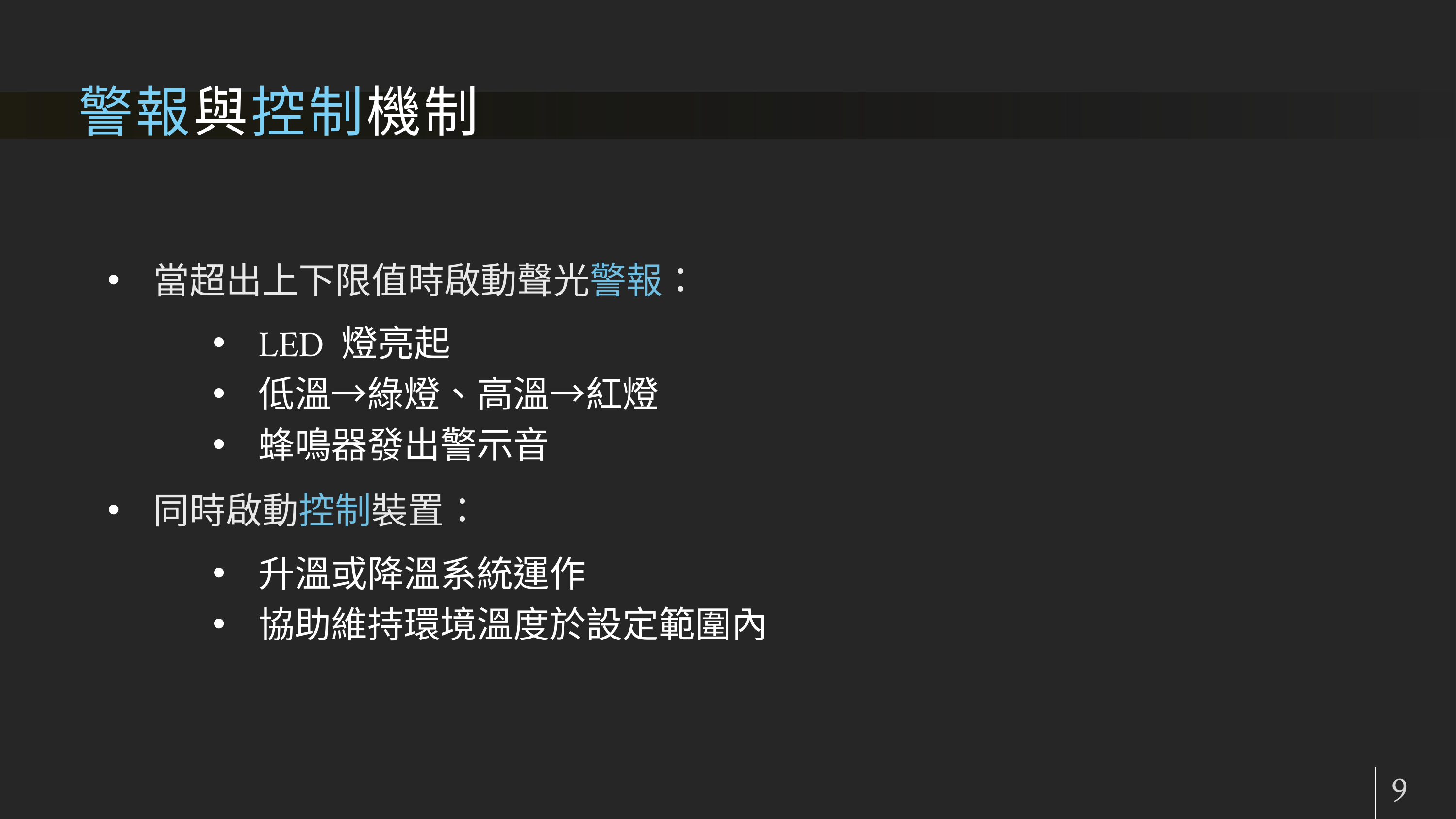

# 警報與控制機制
當超出上下限值時啟動聲光警報：
LED 燈亮起
低溫→綠燈、高溫→紅燈
蜂鳴器發出警示音
同時啟動控制裝置：
升溫或降溫系統運作
協助維持環境溫度於設定範圍內

9